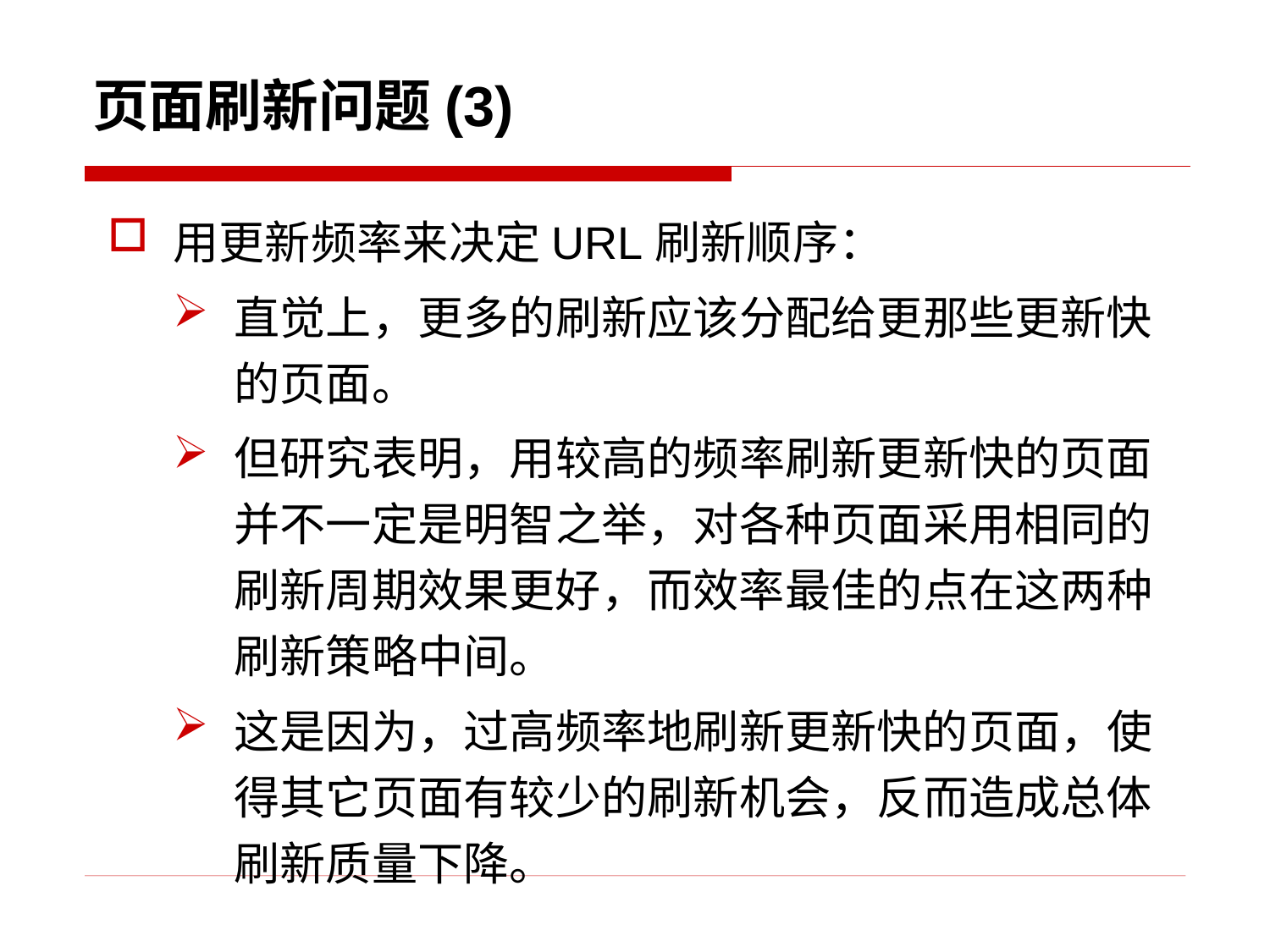

# 页面刷新问题(3)
用更新频率来决定URL刷新顺序：
直觉上，更多的刷新应该分配给更那些更新快的页面。
但研究表明，用较高的频率刷新更新快的页面并不一定是明智之举，对各种页面采用相同的刷新周期效果更好，而效率最佳的点在这两种刷新策略中间。
这是因为，过高频率地刷新更新快的页面，使得其它页面有较少的刷新机会，反而造成总体刷新质量下降。
56